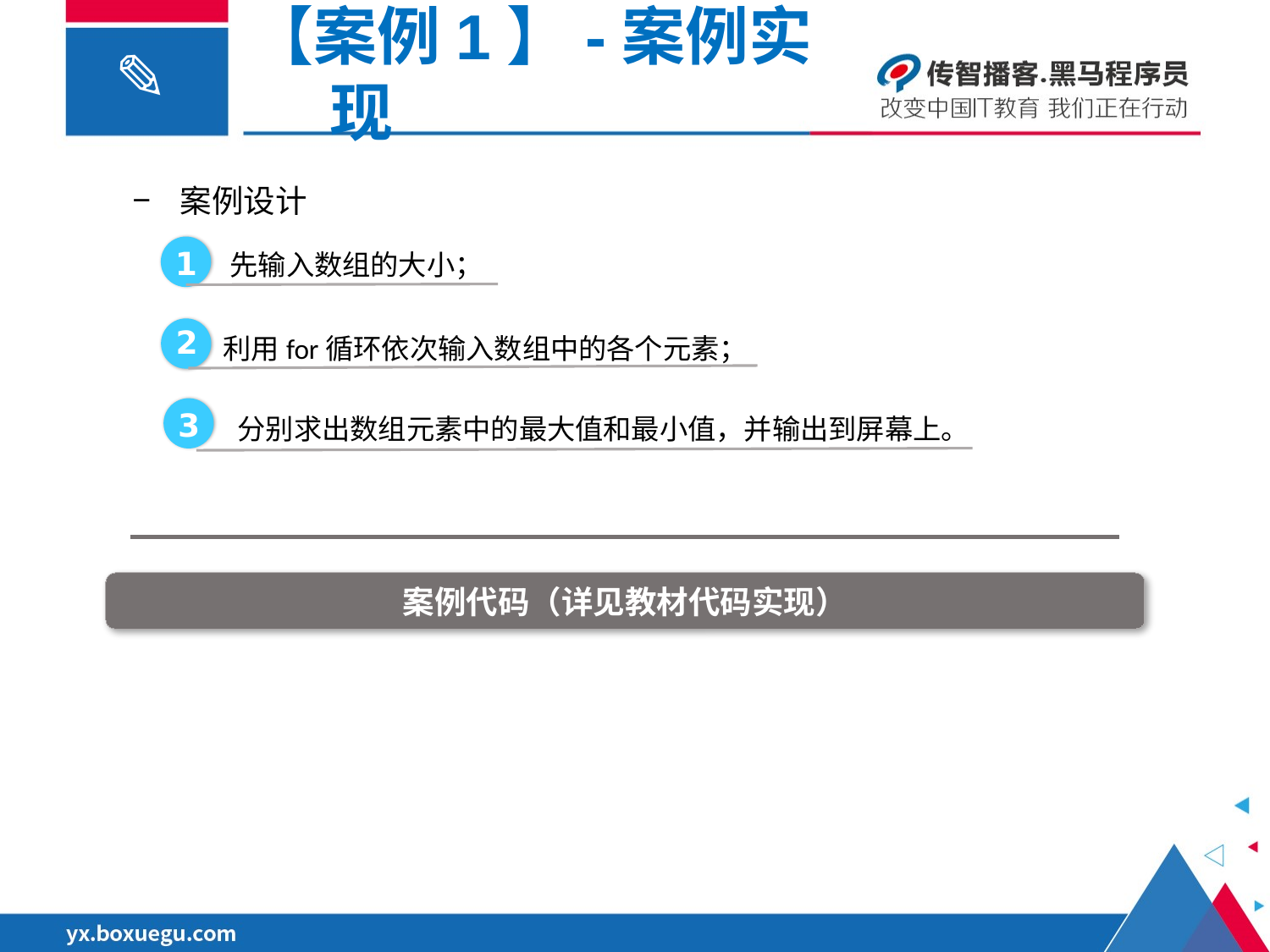

【案例1】-案例实现
案例设计
先输入数组的大小；

1
利用for循环依次输入数组中的各个元素；
2

分别求出数组元素中的最大值和最小值，并输出到屏幕上。

3
案例代码（详见教材代码实现）